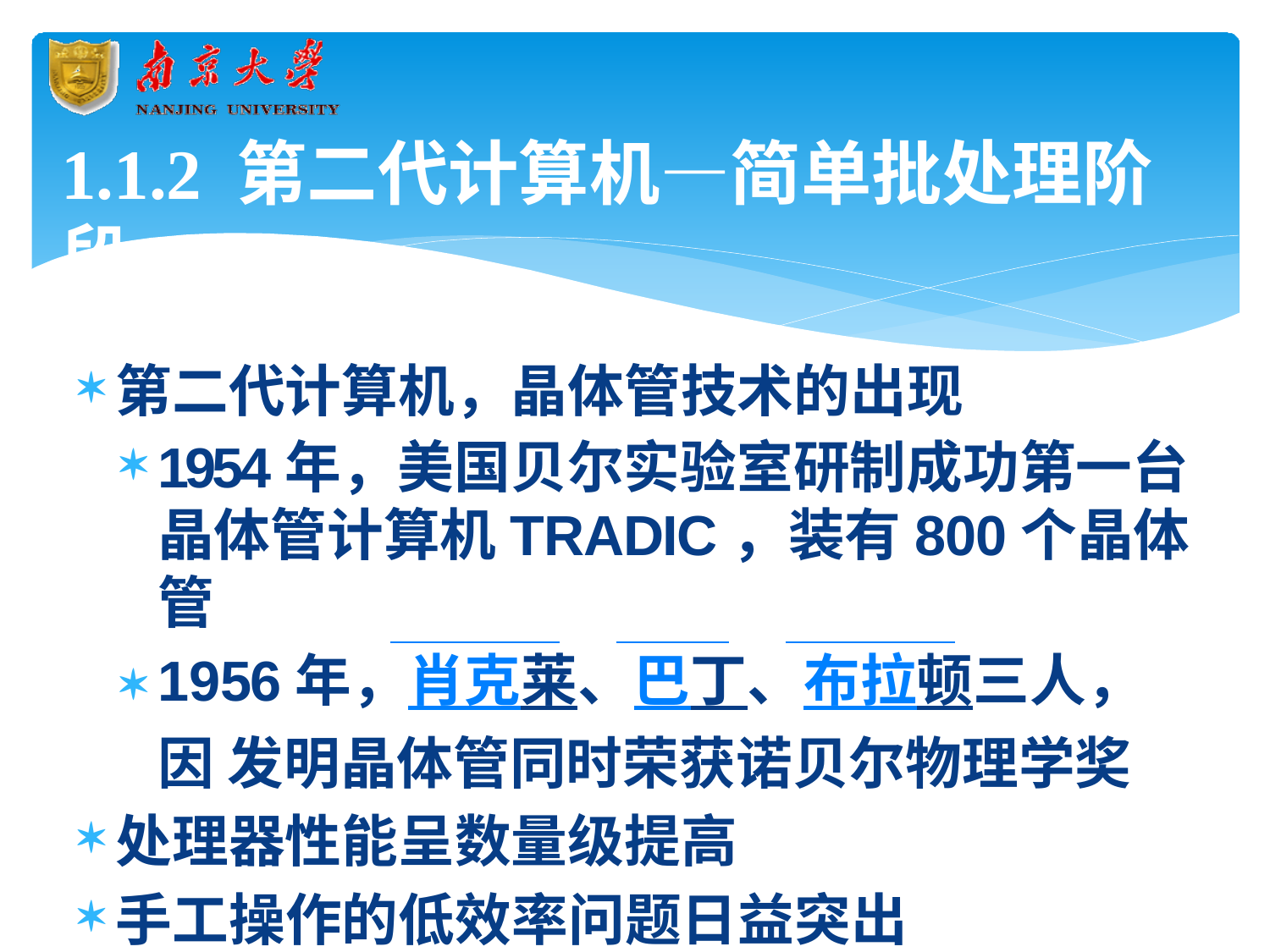

# 1.1.2 第二代计算机—简单批处理阶段
第二代计算机，晶体管技术的出现
1954年，美国贝尔实验室研制成功第一台 晶体管计算机TRADIC，装有800个晶体管
1956年，肖克莱、巴丁、布拉顿三人，因 发明晶体管同时荣获诺贝尔物理学奖
处理器性能呈数量级提高
手工操作的低效率问题日益突出